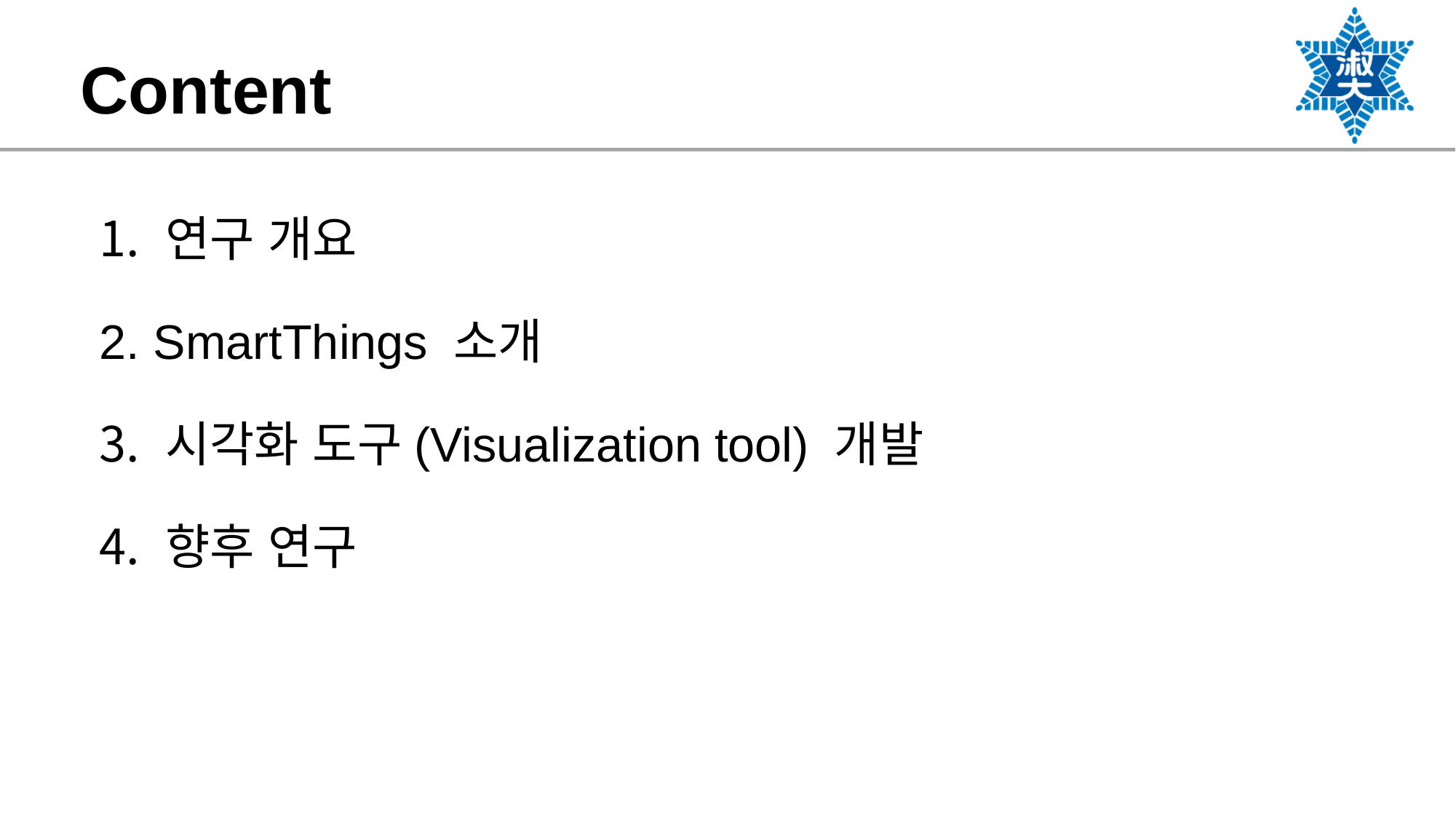

# Content
 연구 개요
 SmartThings 소개
 시각화 도구(Visualization tool) 개발
 향후 연구